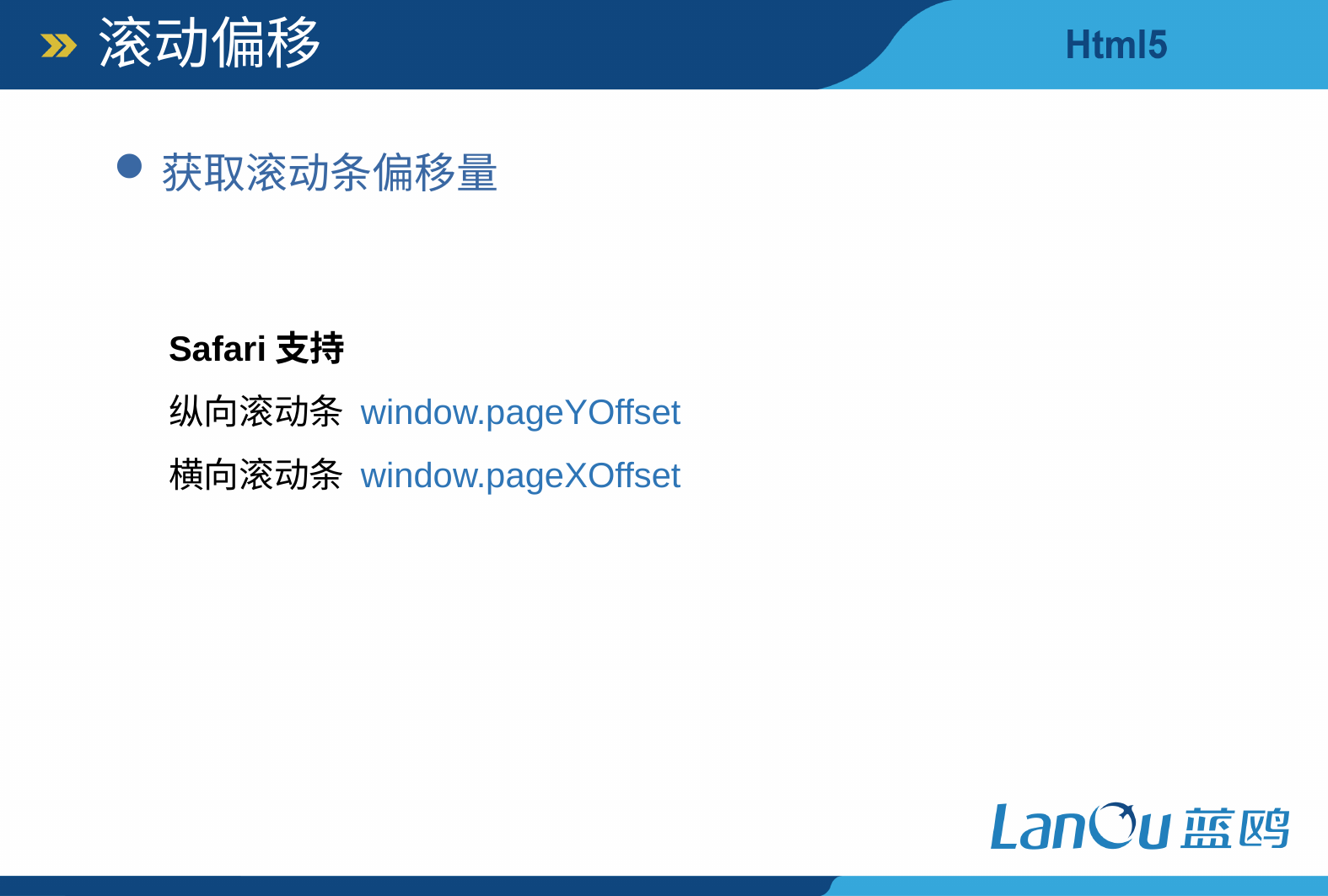

滚动偏移
获取滚动条偏移量
Safari支持
纵向滚动条 window.pageYOffset
横向滚动条 window.pageXOffset